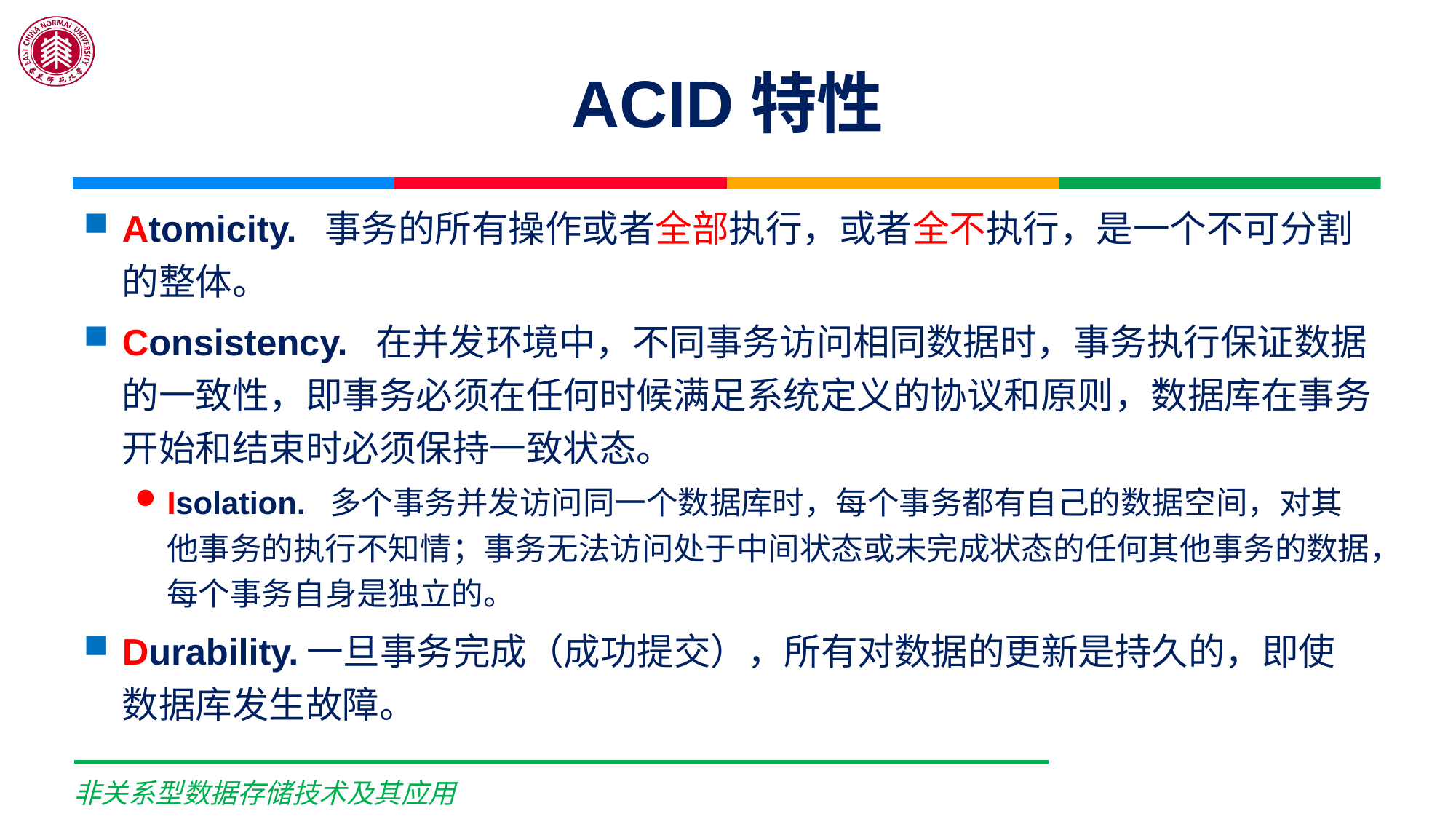

# ACID特性
Atomicity.  事务的所有操作或者全部执行，或者全不执行，是一个不可分割的整体。
Consistency.  在并发环境中，不同事务访问相同数据时，事务执行保证数据的一致性，即事务必须在任何时候满足系统定义的协议和原则，数据库在事务开始和结束时必须保持一致状态。
Isolation.  多个事务并发访问同一个数据库时，每个事务都有自己的数据空间，对其他事务的执行不知情；事务无法访问处于中间状态或未完成状态的任何其他事务的数据，每个事务自身是独立的。
Durability.一旦事务完成（成功提交），所有对数据的更新是持久的，即使数据库发生故障。